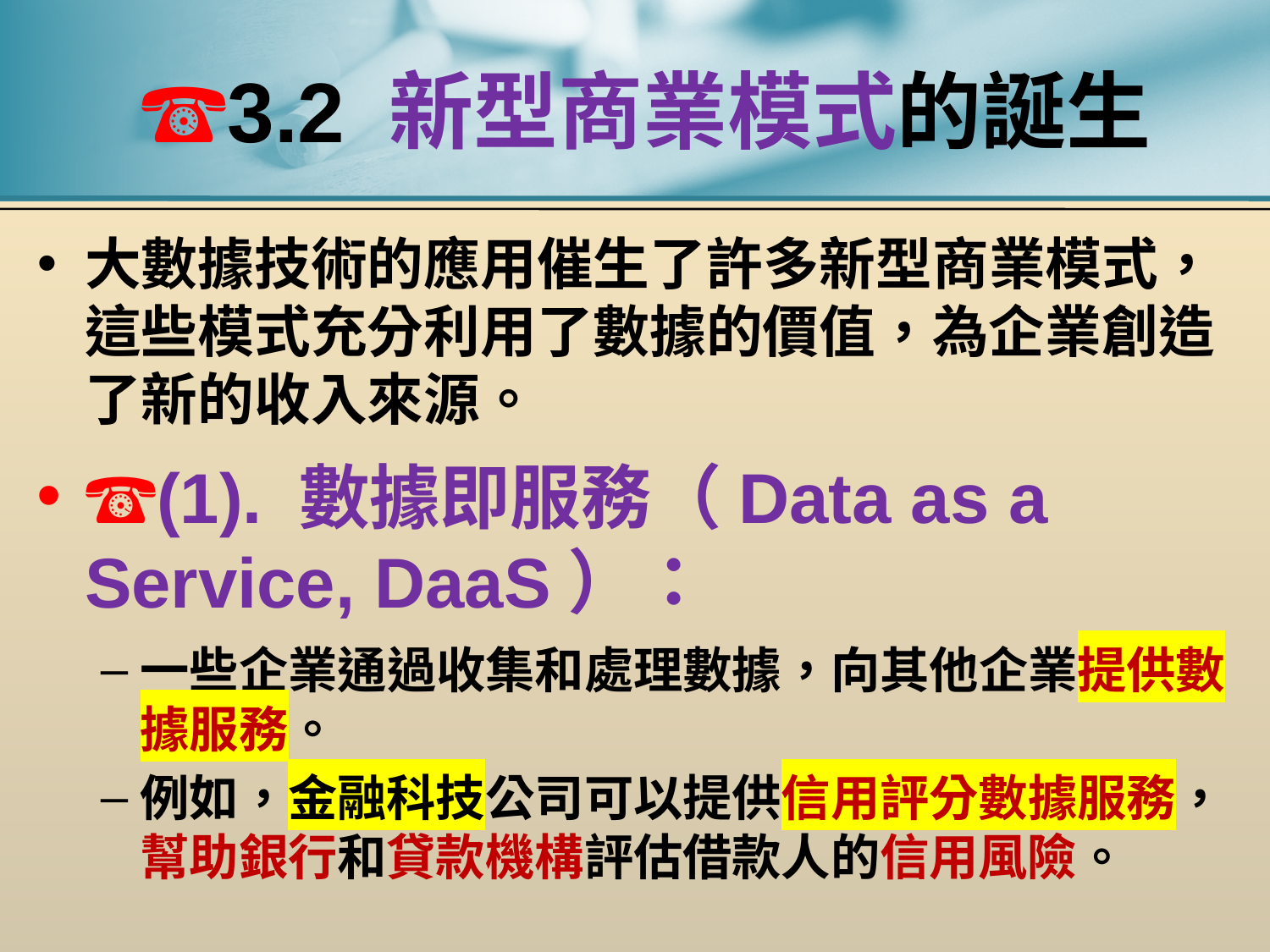

# ☎3.2 新型商業模式的誕生
大數據技術的應用催生了許多新型商業模式，這些模式充分利用了數據的價值，為企業創造了新的收入來源。
☎(1). 數據即服務（Data as a Service, DaaS）：
一些企業通過收集和處理數據，向其他企業提供數據服務。
例如，金融科技公司可以提供信用評分數據服務，幫助銀行和貸款機構評估借款人的信用風險。